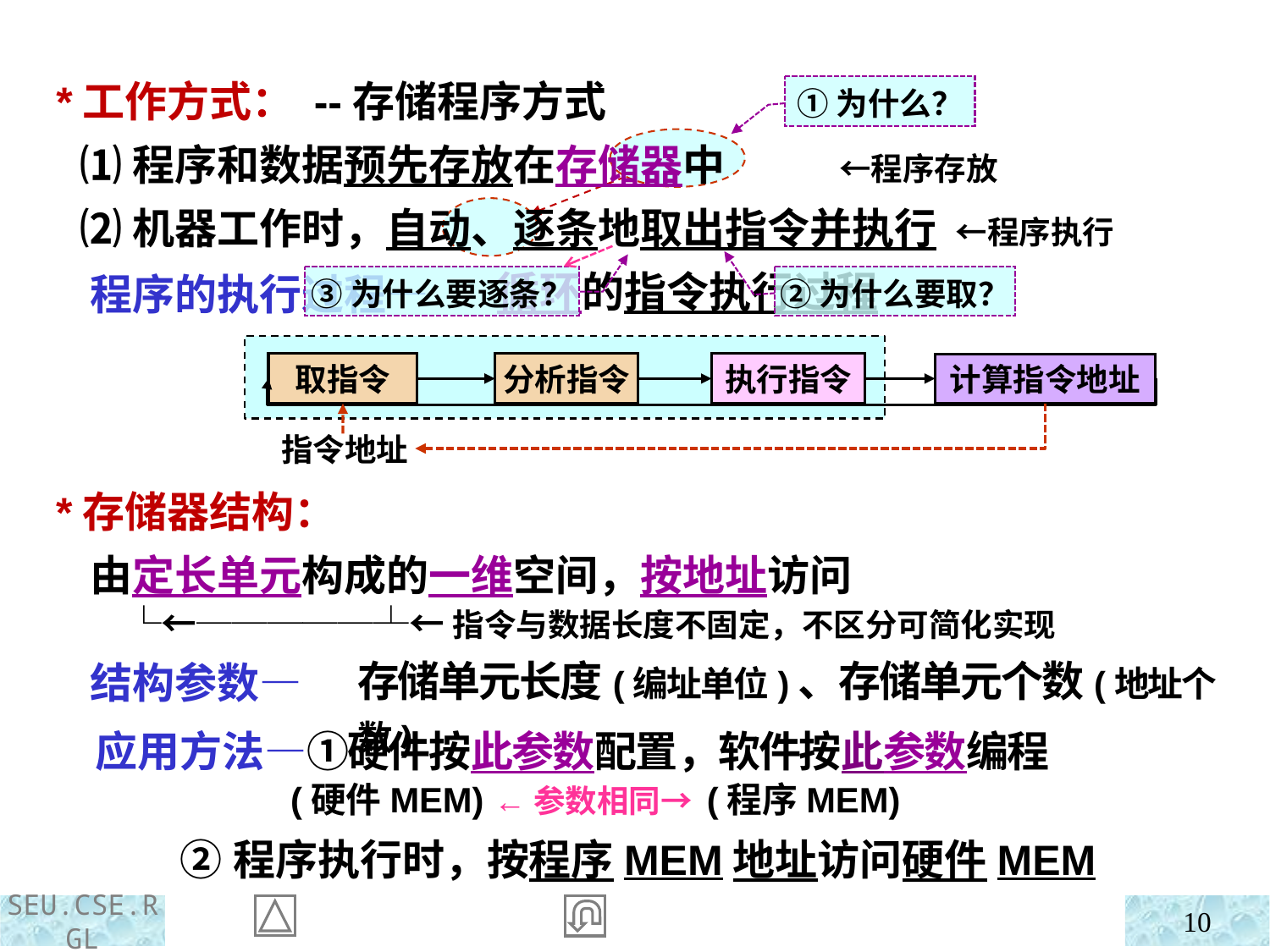

*工作方式： --存储程序方式
     ⑴程序和数据预先存放在存储器中            ←程序存放
     ⑵机器工作时，自动、逐条地取出指令并执行  ←程序执行
①为什么？

循环的指令执行过程
     程序的执行过程—
③为什么要逐条？
②为什么要取？

取指令
分析指令
执行指令
计算指令地址

指令地址
  *存储器结构：
     由定长单元构成的一维空间，按地址访问
            └←─────┴←指令与数据长度不固定，不区分可简化实现
     结构参数—
存储单元长度(编址单位)、存储单元个数(地址个数)
     应用方法—①硬件按此参数配置，软件按此参数编程
                          (硬件MEM) ←参数相同→ (程序MEM)
               ②程序执行时，按程序MEM地址访问硬件MEM

10